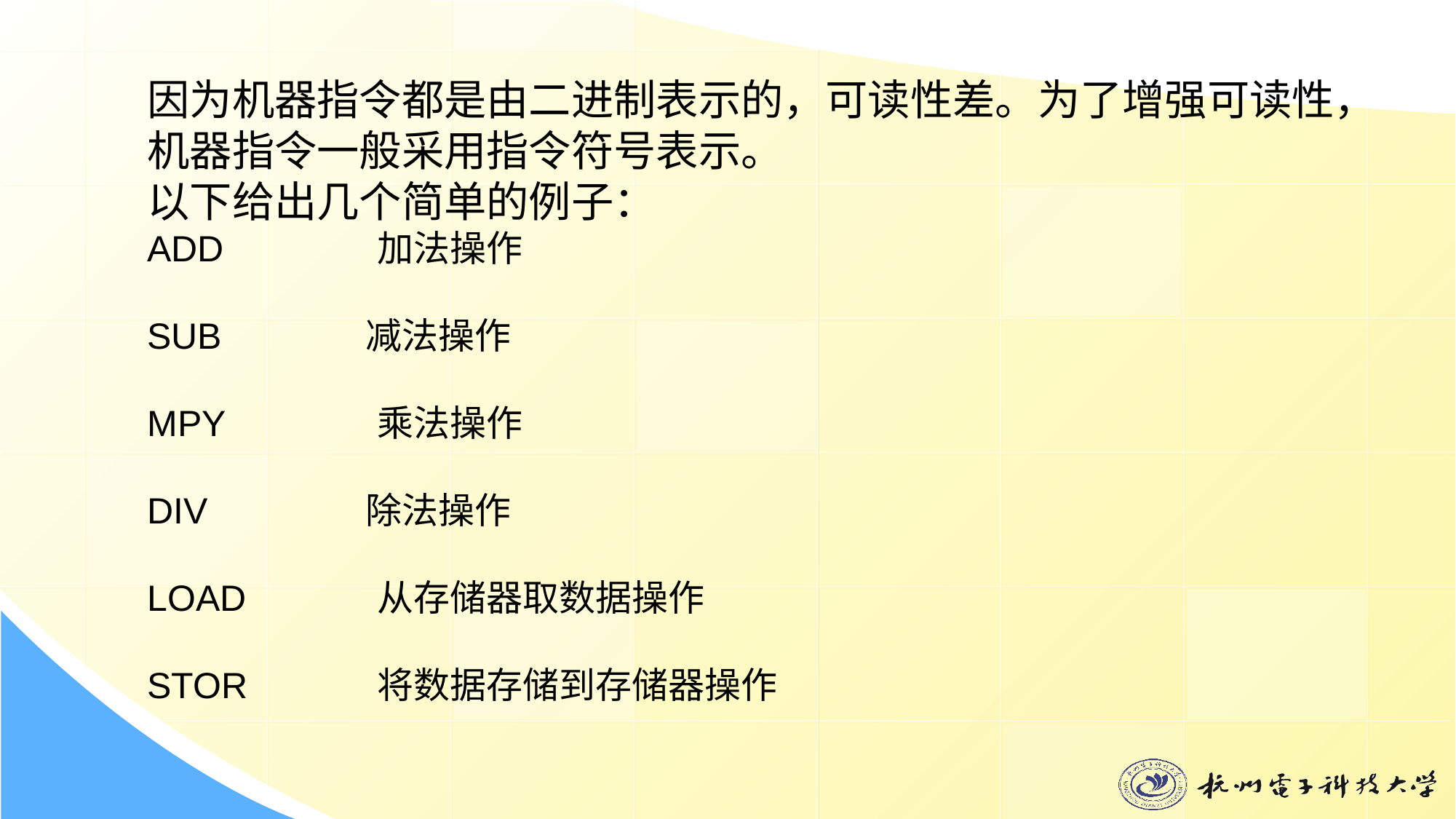

因为机器指令都是由二进制表示的，可读性差。为了增强可读性，机器指令一般采用指令符号表示。
以下给出几个简单的例子：
ADD	           加法操作

SUB		减法操作

MPY	           乘法操作

DIV		除法操作

LOAD	           从存储器取数据操作

STOR	           将数据存储到存储器操作